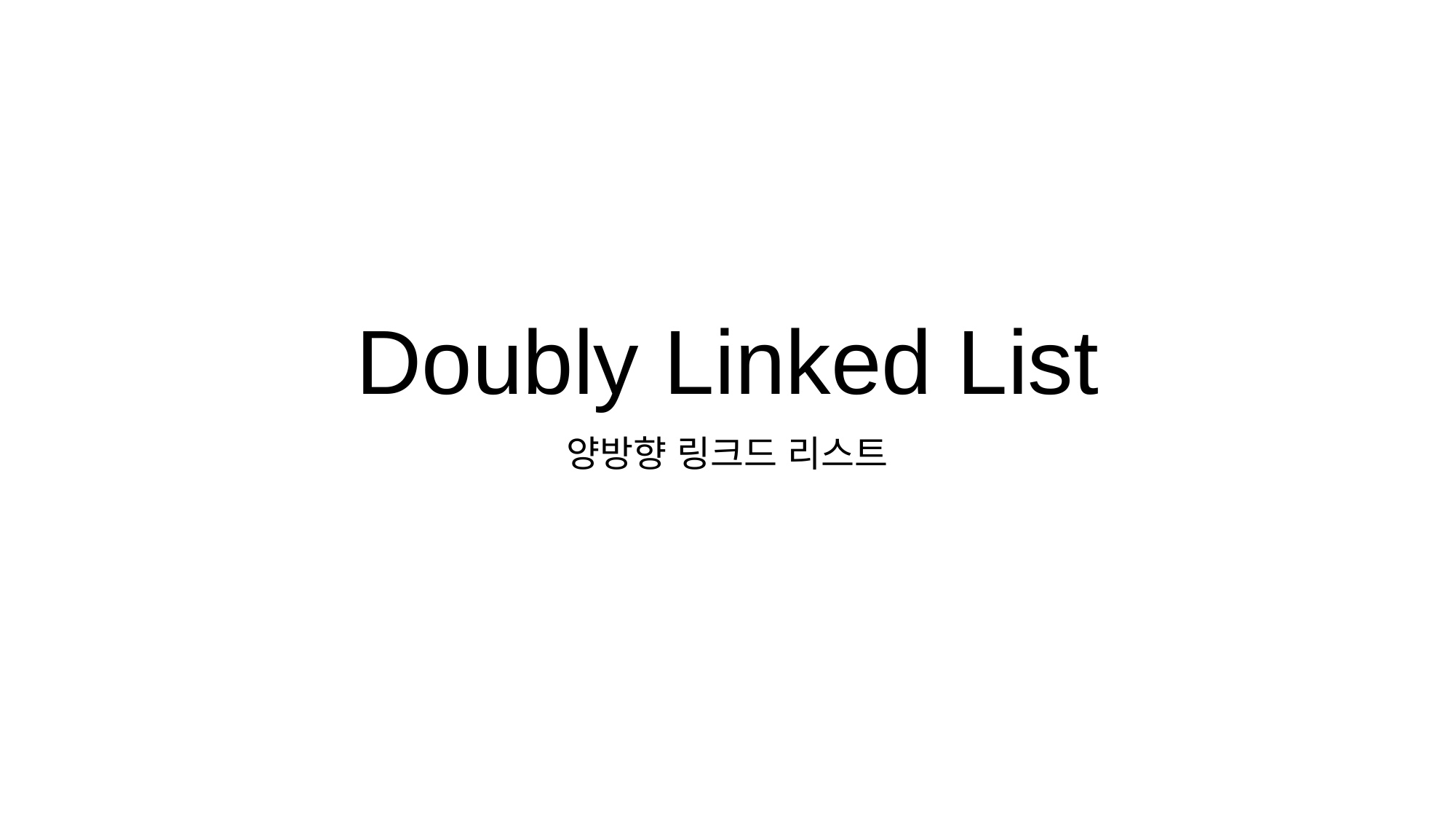

# Doubly Linked List
양방향 링크드 리스트